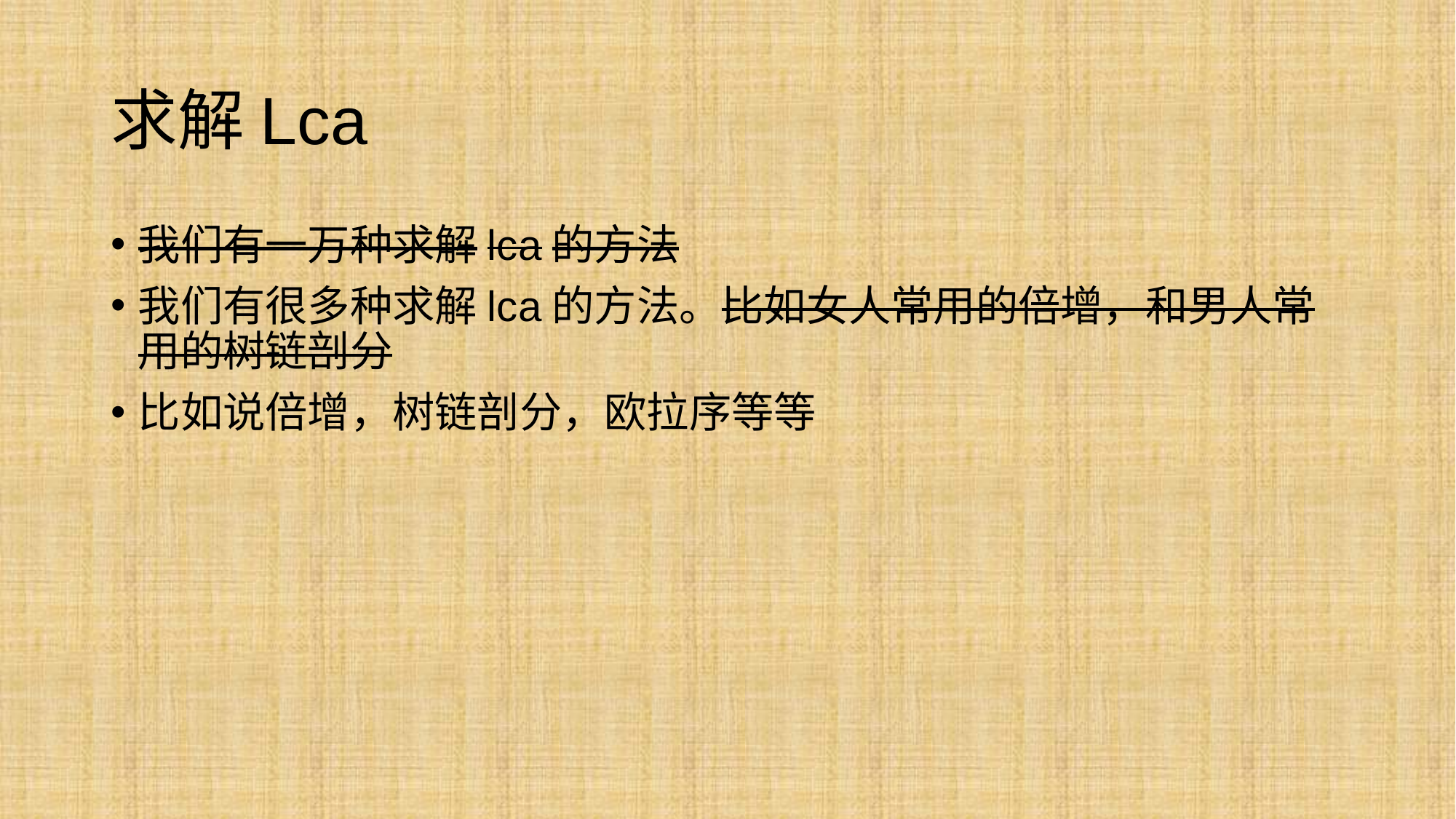

# 求解Lca
我们有一万种求解lca的方法
我们有很多种求解lca的方法。比如女人常用的倍增，和男人常用的树链剖分
比如说倍增，树链剖分，欧拉序等等